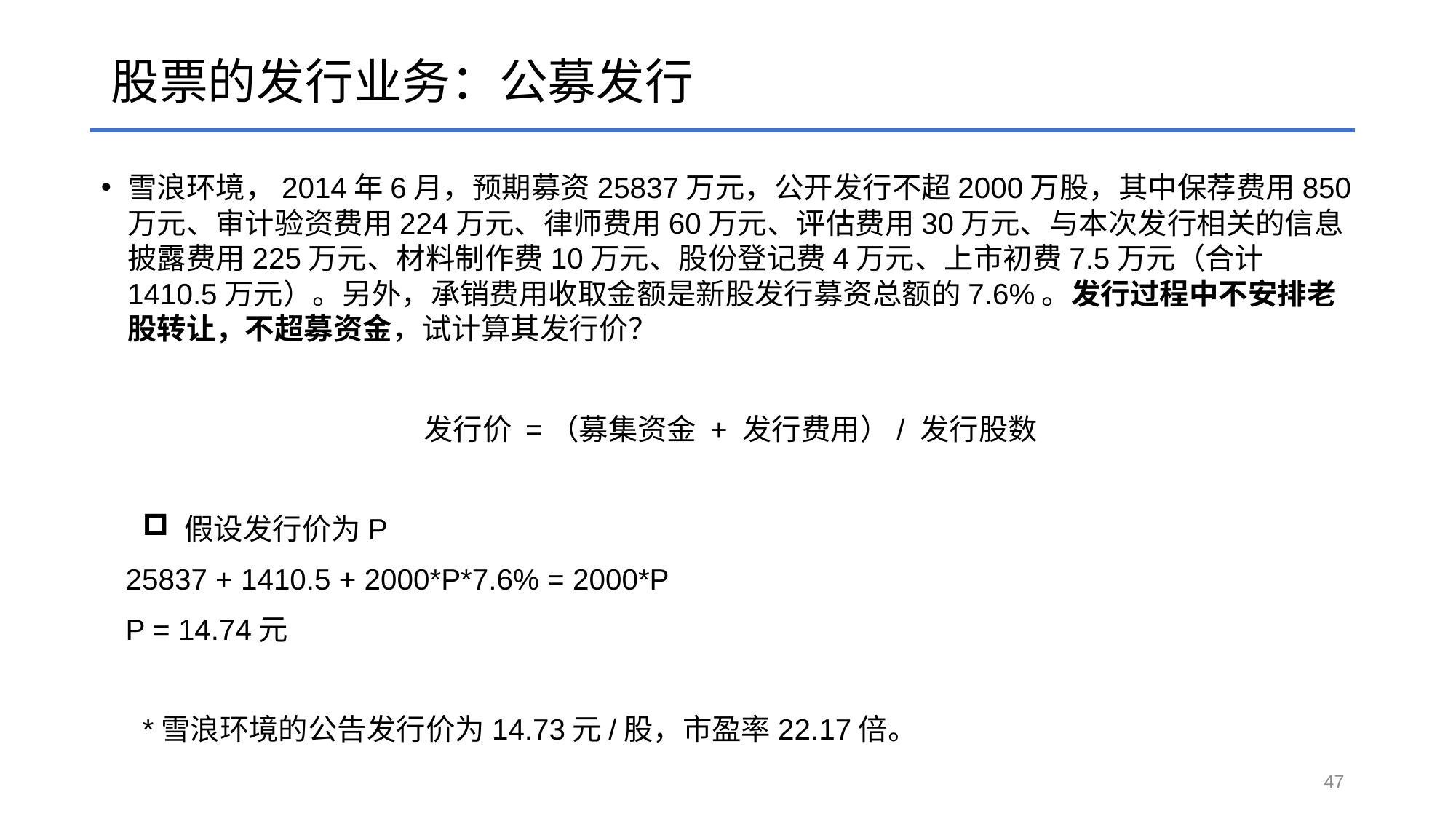

# 股票的发行业务：公募发行
雪浪环境，2014年6月，预期募资25837万元，公开发行不超2000万股，其中保荐费用850万元、审计验资费用224万元、律师费用60万元、评估费用30万元、与本次发行相关的信息披露费用225万元、材料制作费10万元、股份登记费4万元、上市初费7.5万元（合计1410.5万元）。另外，承销费用收取金额是新股发行募资总额的7.6%。发行过程中不安排老股转让，不超募资金，试计算其发行价？

发行价 =（募集资金 + 发行费用）/ 发行股数

假设发行价为P
   25837 + 1410.5 + 2000*P*7.6% = 2000*P
   P = 14.74元

*雪浪环境的公告发行价为14.73元/股，市盈率22.17倍。

47